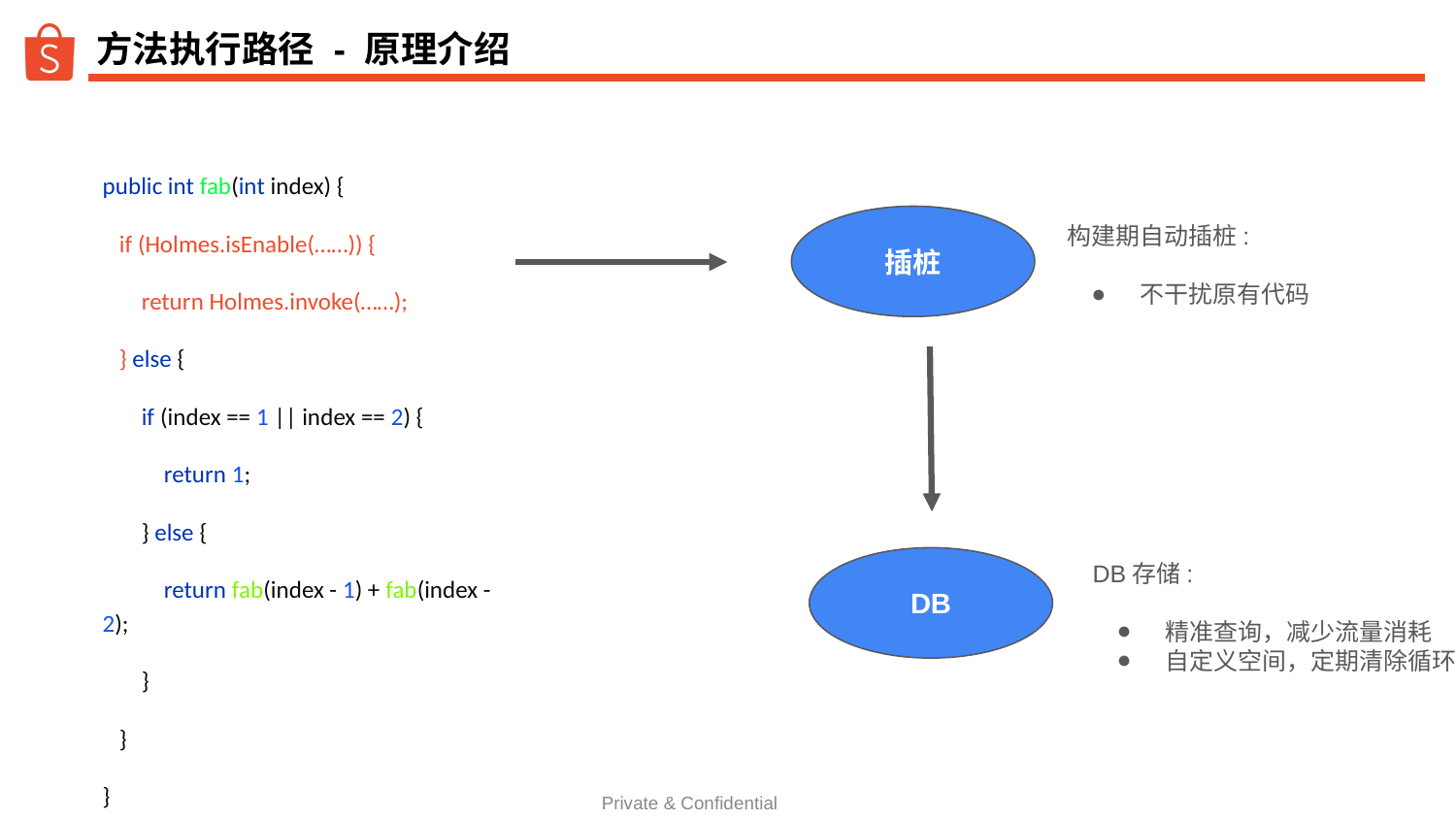

# 方法执行路径 - 原理介绍
public int fab(int index) {
   if (Holmes.isEnable(……)) {
       return Holmes.invoke(……);
   } else {
       if (index == 1 || index == 2) {
           return 1;
       } else {
           return fab(index - 1) + fab(index - 2);
       }
   }
}
插桩
构建期自动插桩:

不干扰原有代码
DB存储:

精准查询，减少流量消耗
自定义空间，定期清除循环使用
DB
Private & Confidential